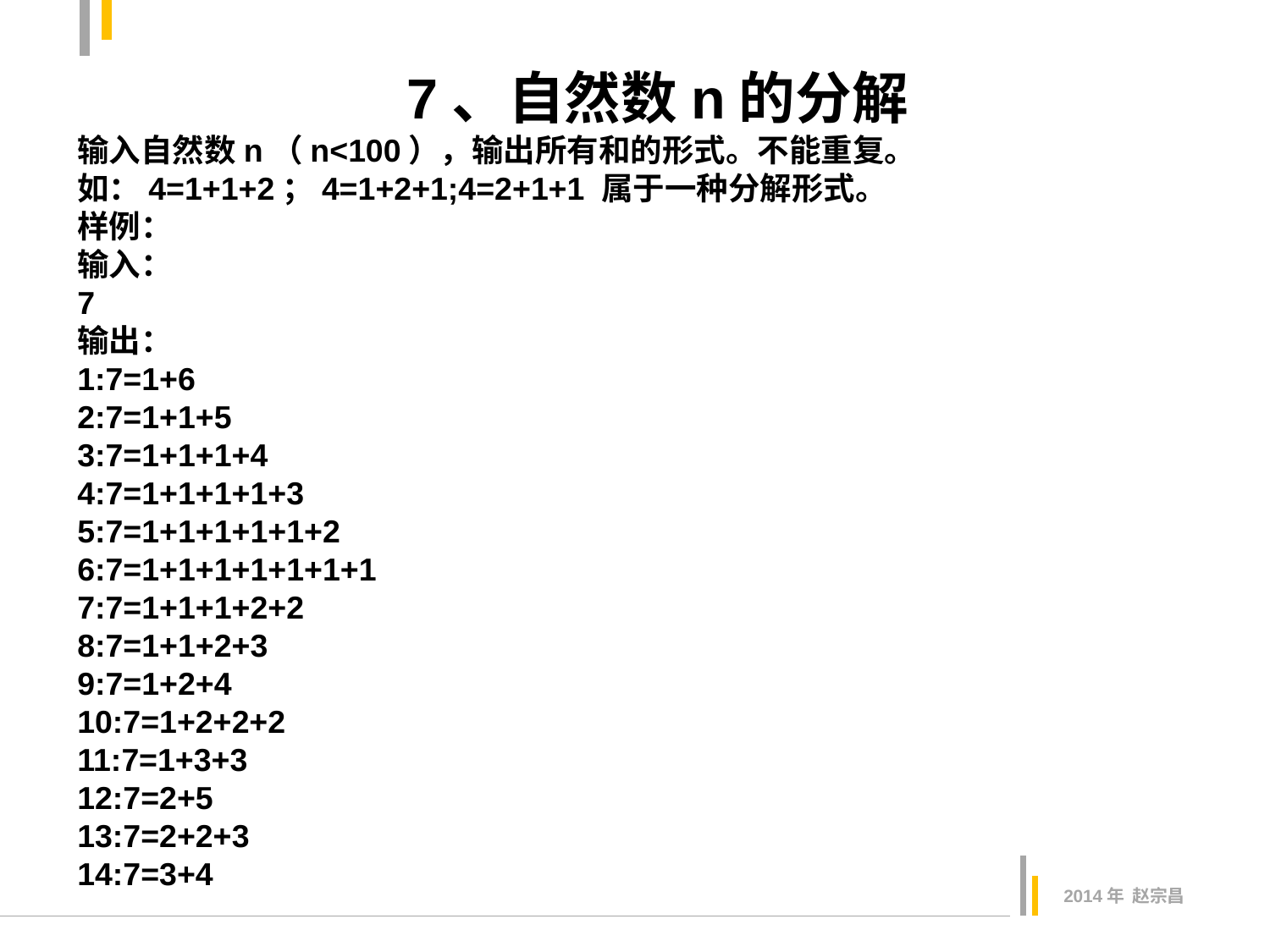

7、自然数n的分解
输入自然数n（n<100），输出所有和的形式。不能重复。
如：4=1+1+2；4=1+2+1;4=2+1+1 属于一种分解形式。
样例：
输入：
7
输出：
1:7=1+6
2:7=1+1+5
3:7=1+1+1+4
4:7=1+1+1+1+3
5:7=1+1+1+1+1+2
6:7=1+1+1+1+1+1+1
7:7=1+1+1+2+2
8:7=1+1+2+3
9:7=1+2+4
10:7=1+2+2+2
11:7=1+3+3
12:7=2+5
13:7=2+2+3
14:7=3+4